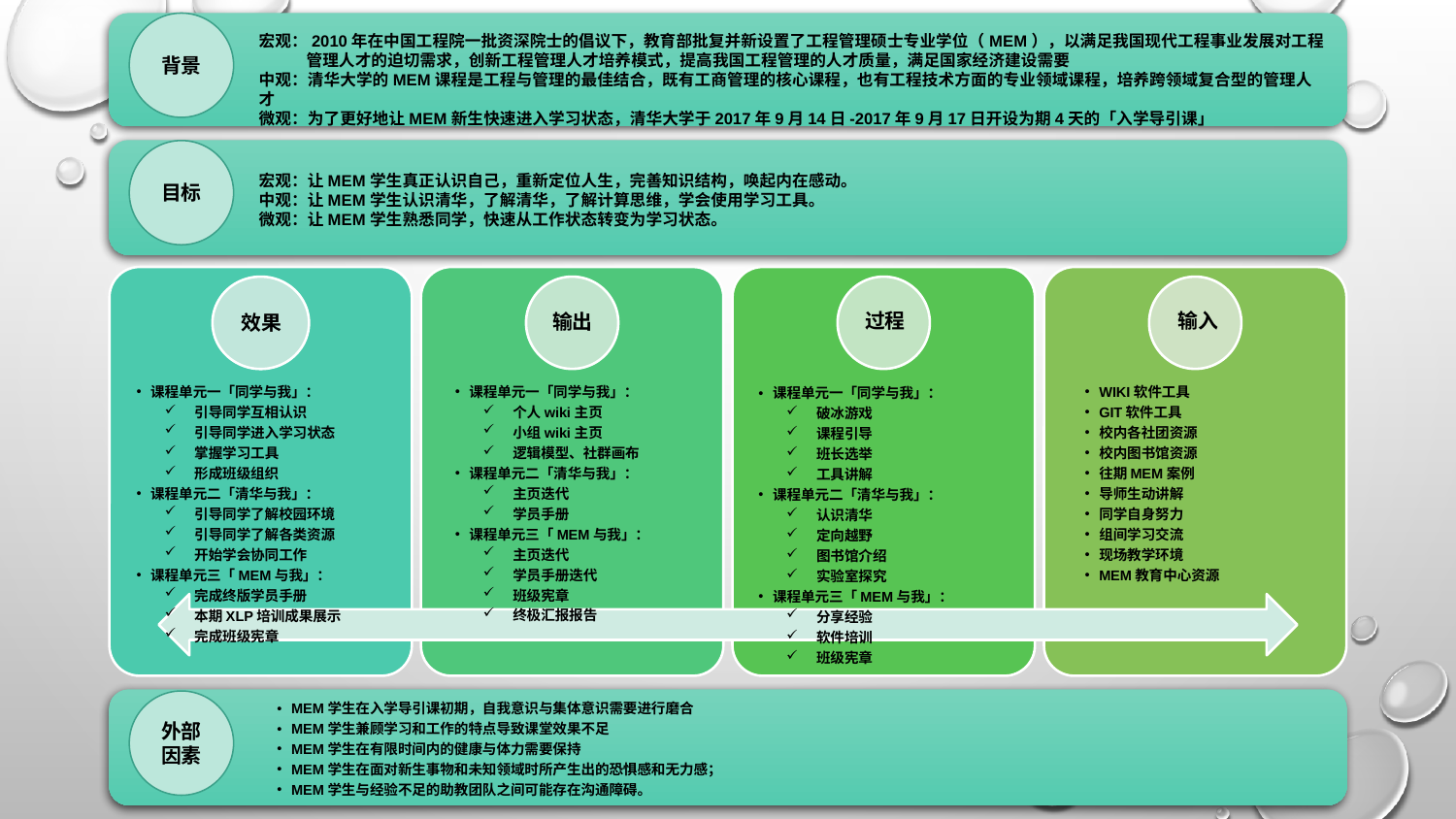

背景
宏观：2010年在中国工程院一批资深院士的倡议下，教育部批复并新设置了工程管理硕士专业学位（MEM），以满足我国现代工程事业发展对工程
            管理人才的迫切需求，创新工程管理人才培养模式，提高我国工程管理的人才质量，满足国家经济建设需要
中观：清华大学的MEM课程是工程与管理的最佳结合，既有工商管理的核心课程，也有工程技术方面的专业领域课程，培养跨领域复合型的管理人才
微观：为了更好地让MEM新生快速进入学习状态，清华大学于2017年9月14日-2017年9月17日开设为期4天的「入学导引课」

目标
宏观：让MEM学生真正认识自己，重新定位人生，完善知识结构，唤起内在感动。
中观：让MEM学生认识清华，了解清华，了解计算思维，学会使用学习工具。
微观：让MEM学生熟悉同学，快速从工作状态转变为学习状态。

过程
输入
输出
效果
课程单元一「同学与我」：
引导同学互相认识
引导同学进入学习状态
掌握学习工具
形成班级组织
课程单元二「清华与我」：
引导同学了解校园环境
引导同学了解各类资源
开始学会协同工作
课程单元三「MEM与我」：
完成终版学员手册
本期XLP培训成果展示
完成班级宪章
课程单元一「同学与我」：
个人wiki主页
小组wiki主页
逻辑模型、社群画布
课程单元二「清华与我」：
主页迭代
学员手册
课程单元三「MEM与我」：
主页迭代
学员手册迭代
班级宪章
终极汇报报告
WIKI软件工具
GIT软件工具
校内各社团资源
校内图书馆资源
往期MEM案例
导师生动讲解
同学自身努力
组间学习交流
现场教学环境
MEM教育中心资源

课程单元一「同学与我」：
破冰游戏
课程引导
班长选举
工具讲解
课程单元二「清华与我」：
认识清华
定向越野
图书馆介绍
实验室探究
课程单元三「MEM与我」：
分享经验
软件培训
班级宪章

MEM学生在入学导引课初期，自我意识与集体意识需要进行磨合
MEM学生兼顾学习和工作的特点导致课堂效果不足
MEM学生在有限时间内的健康与体力需要保持
MEM学生在面对新生事物和未知领域时所产生出的恐惧感和无力感；
MEM学生与经验不足的助教团队之间可能存在沟通障碍。
外部因素